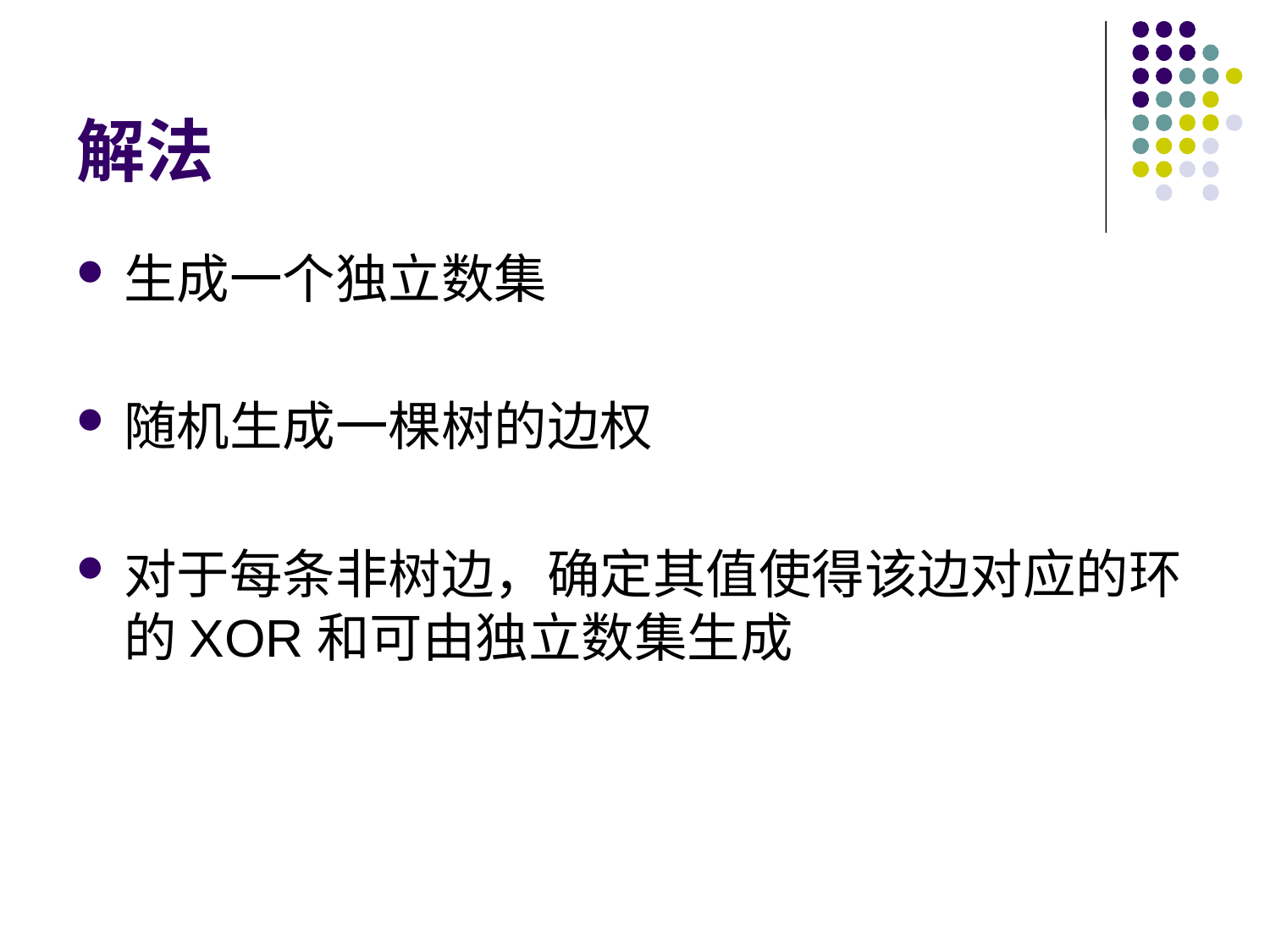

# 解法
生成一个独立数集

随机生成一棵树的边权

对于每条非树边，确定其值使得该边对应的环的XOR和可由独立数集生成